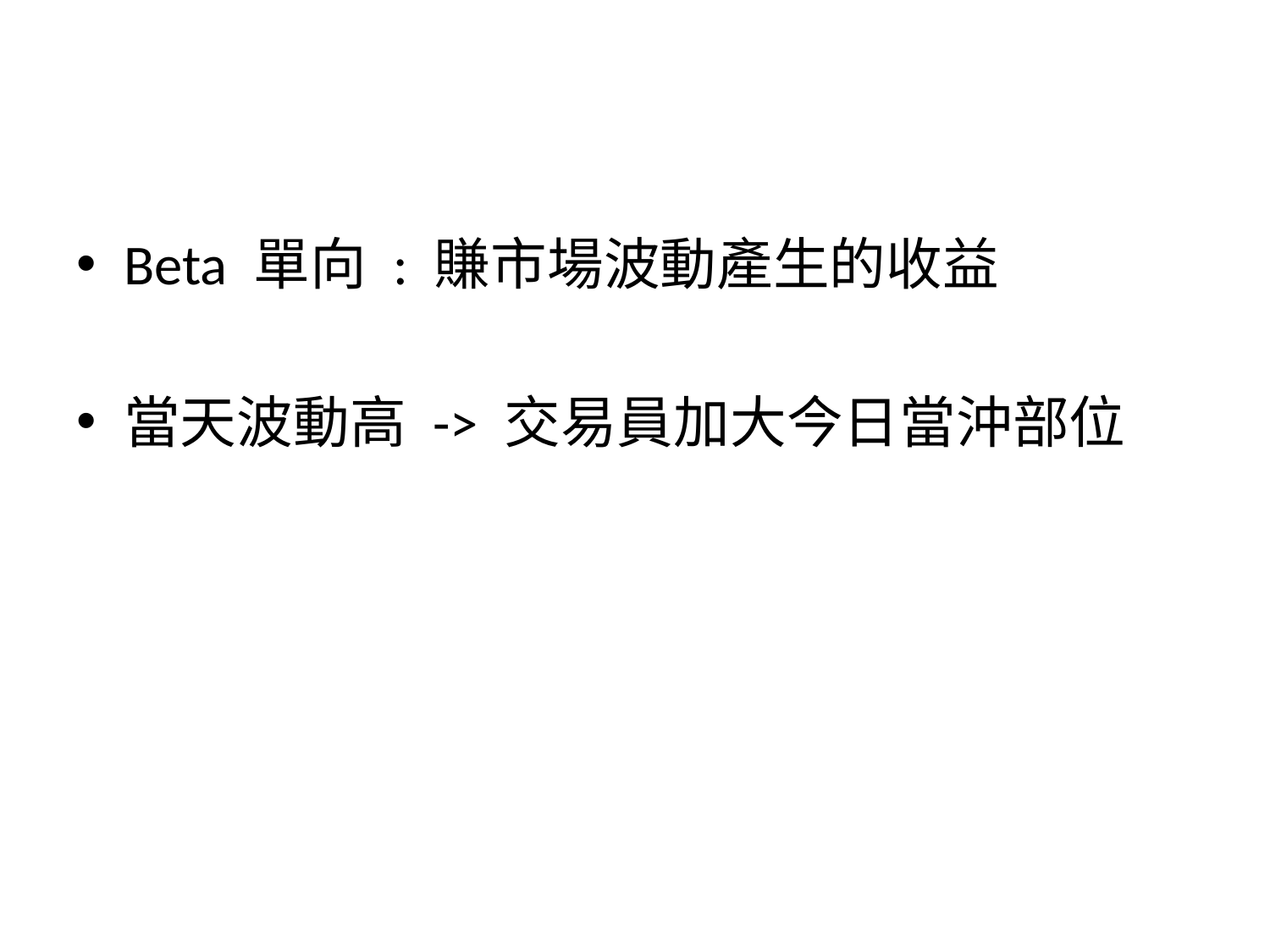

#
Beta 單向 : 賺市場波動產生的收益

當天波動高 -> 交易員加大今日當沖部位